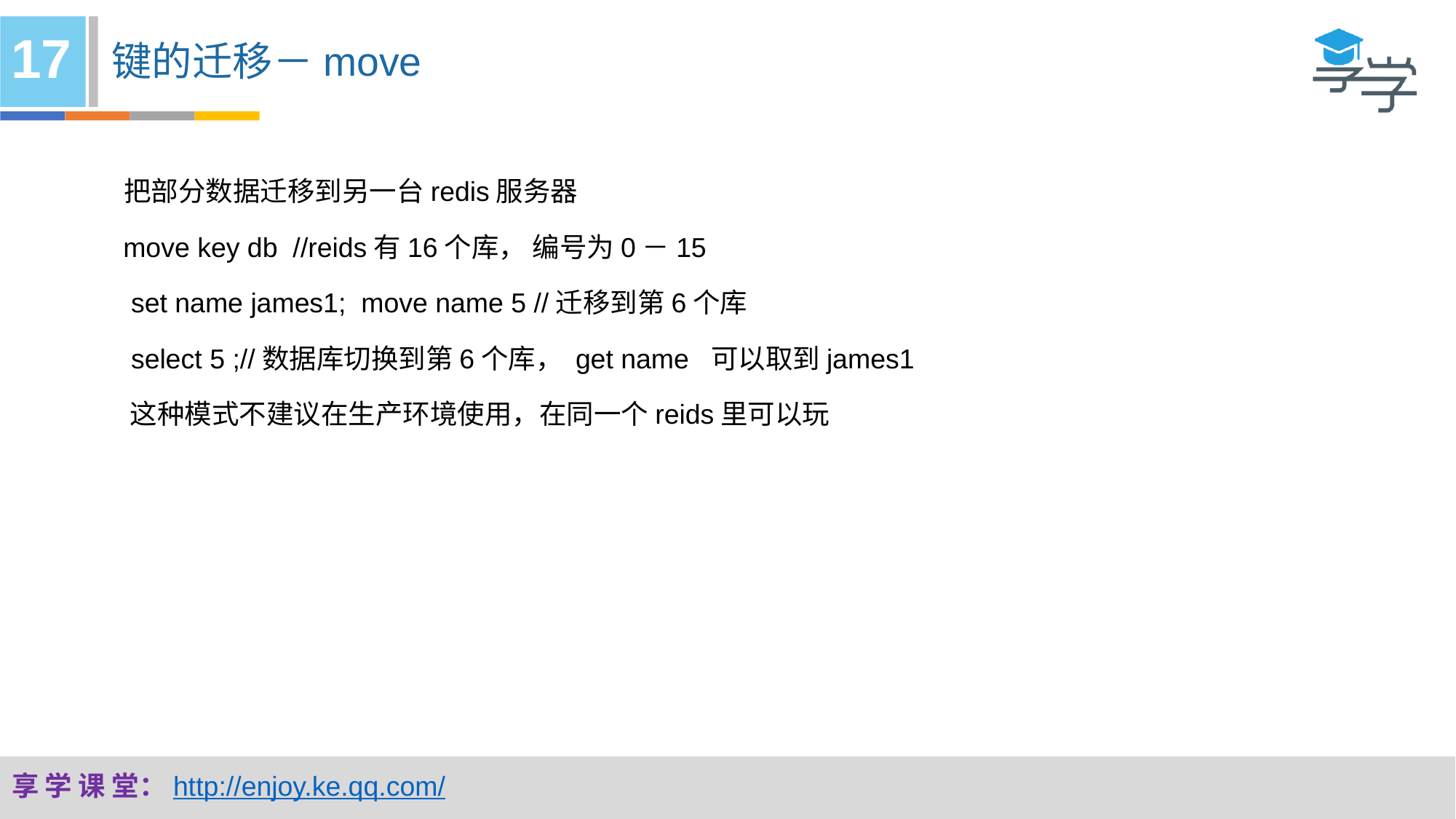

17
键的迁移－move

    把部分数据迁移到另一台redis服务器
    move key db  //reids有16个库， 编号为0－15
     set name james1;  move name 5 //迁移到第6个库
     select 5 ;//数据库切换到第6个库， get name  可以取到james1
     这种模式不建议在生产环境使用，在同一个reids里可以玩